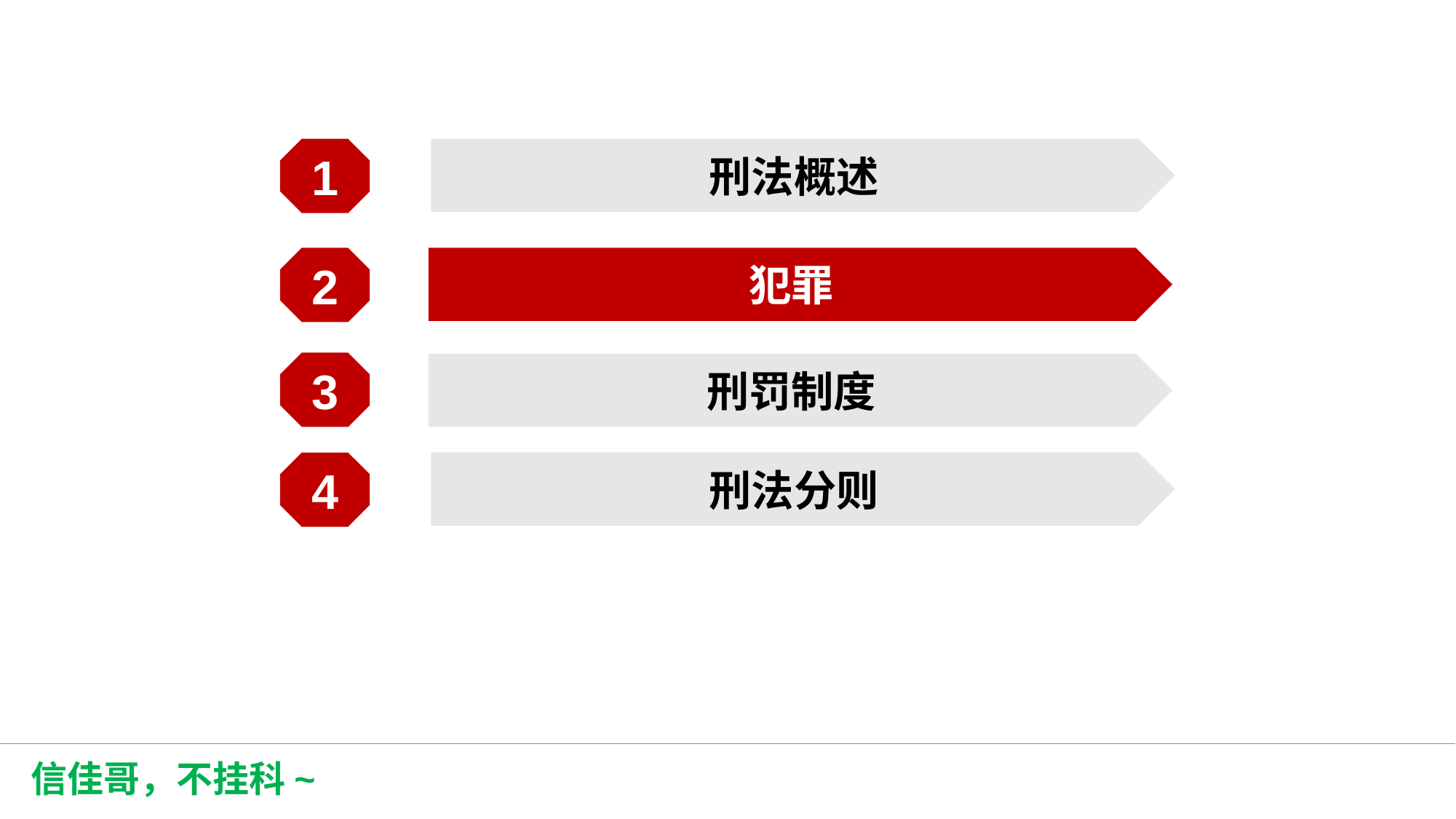

1
刑法概述
2
犯罪
3
刑罚制度
4
刑法分则